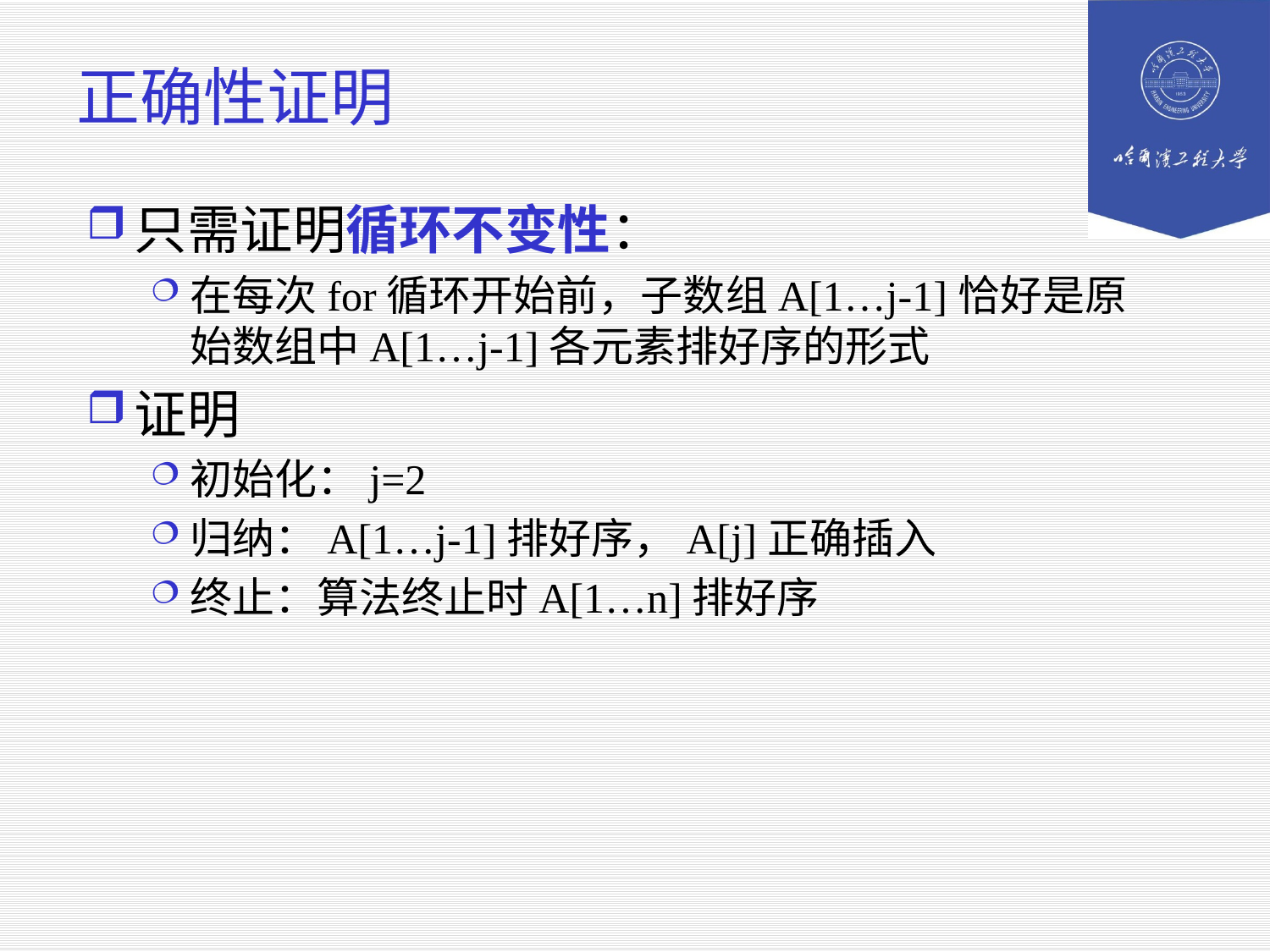

# 正确性证明
只需证明循环不变性：
在每次for循环开始前，子数组A[1…j-1]恰好是原始数组中A[1…j-1]各元素排好序的形式
证明
初始化：j=2
归纳：A[1…j-1]排好序，A[j]正确插入
终止：算法终止时A[1…n]排好序